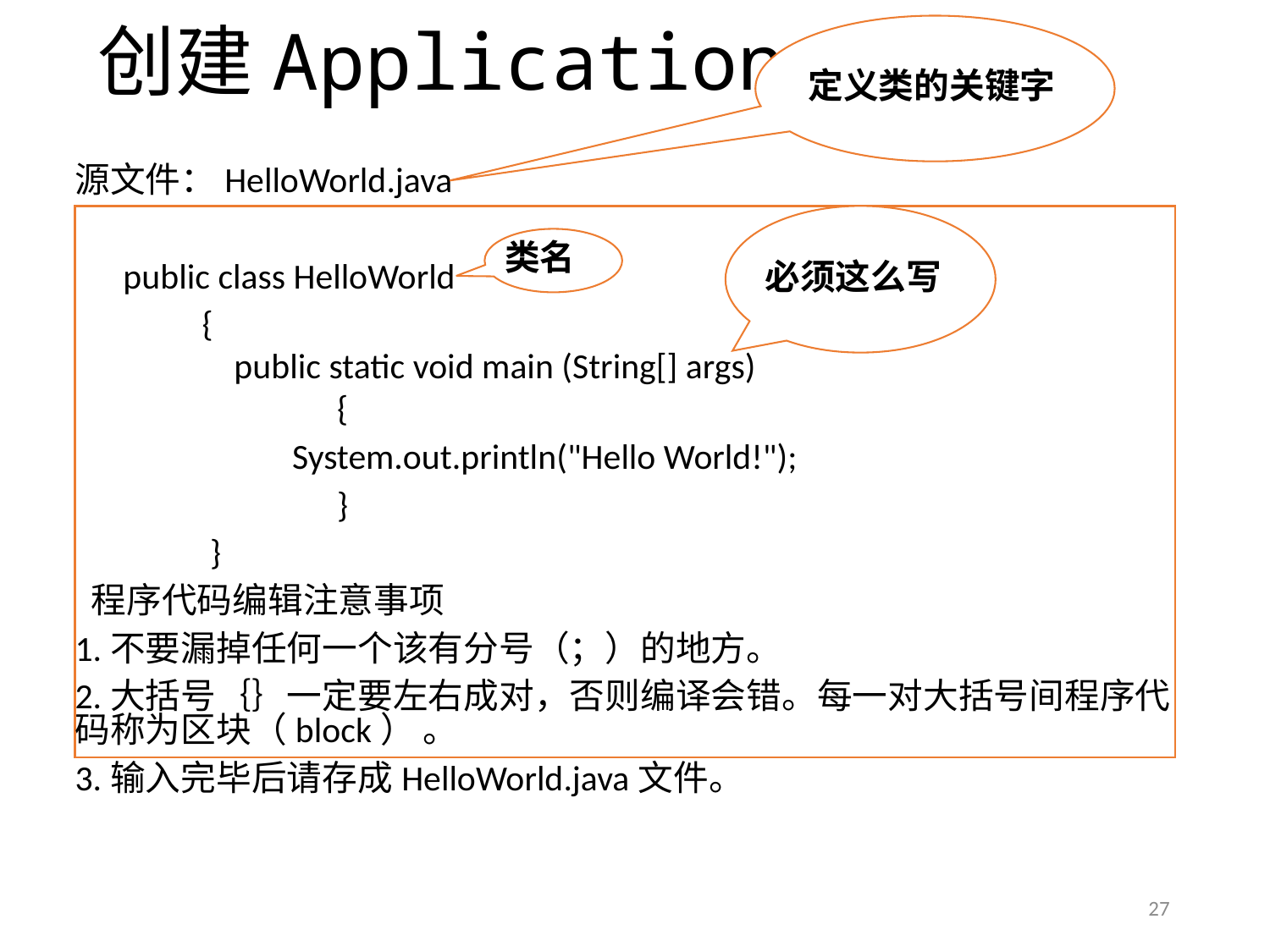

创建Application
定义类的关键字
源文件：HelloWorld.java

      public class HelloWorld
	{
    public static void main (String[] args)
	 {
                           System.out.println("Hello World!");
                  	 }
       	 }
 程序代码编辑注意事项
1.不要漏掉任何一个该有分号（；）的地方。
2.大括号｛｝一定要左右成对，否则编译会错。每一对大括号间程序代码称为区块（block） 。
3.输入完毕后请存成HelloWorld.java文件。
必须这么写
类名
27